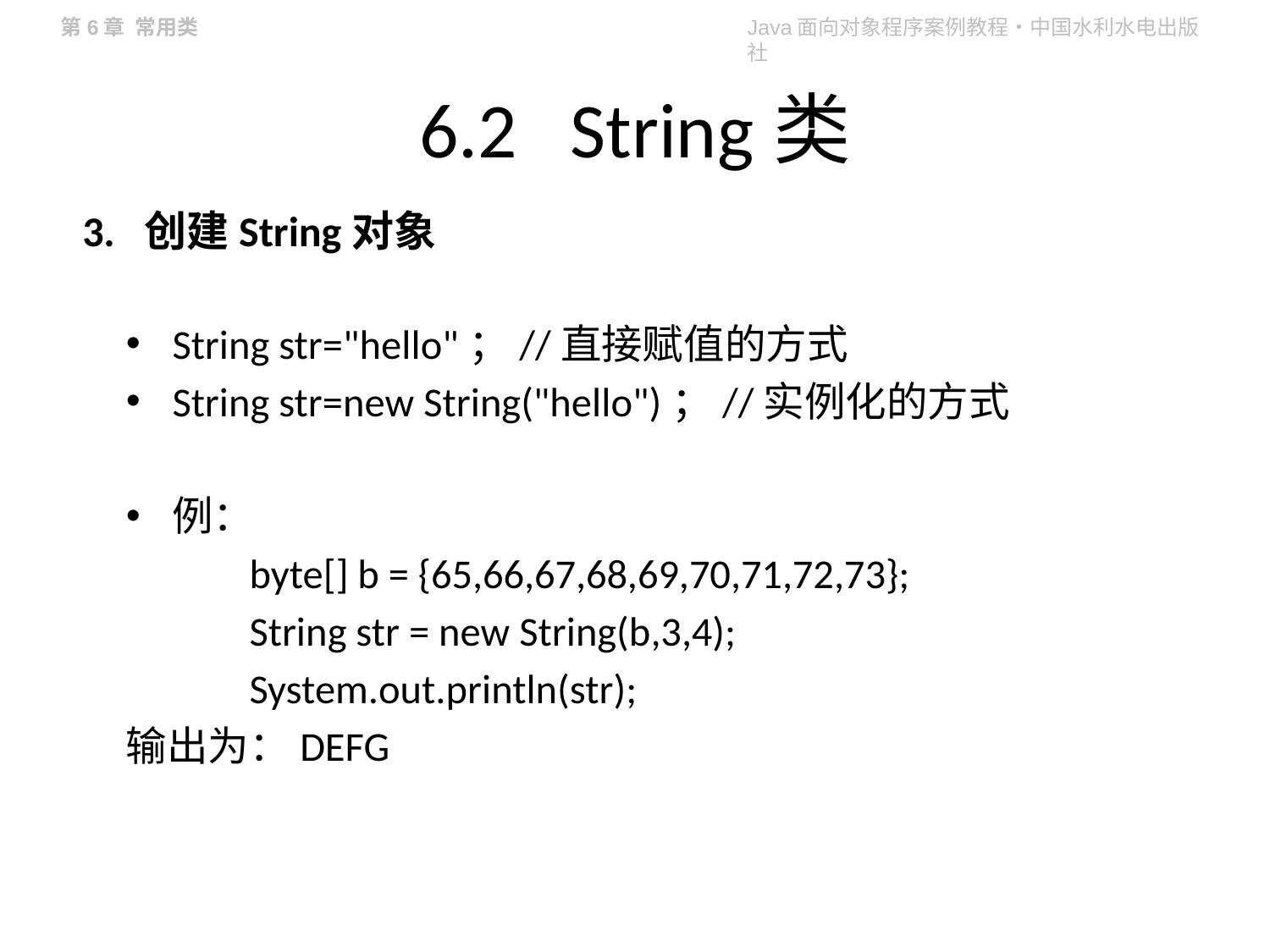

# 6.2   String类
3.  创建String对象
String str="hello"；//直接赋值的方式
String str=new String("hello")；//实例化的方式

例：
	byte[] b = {65,66,67,68,69,70,71,72,73};
	String str = new String(b,3,4);
	System.out.println(str);
输出为：DEFG